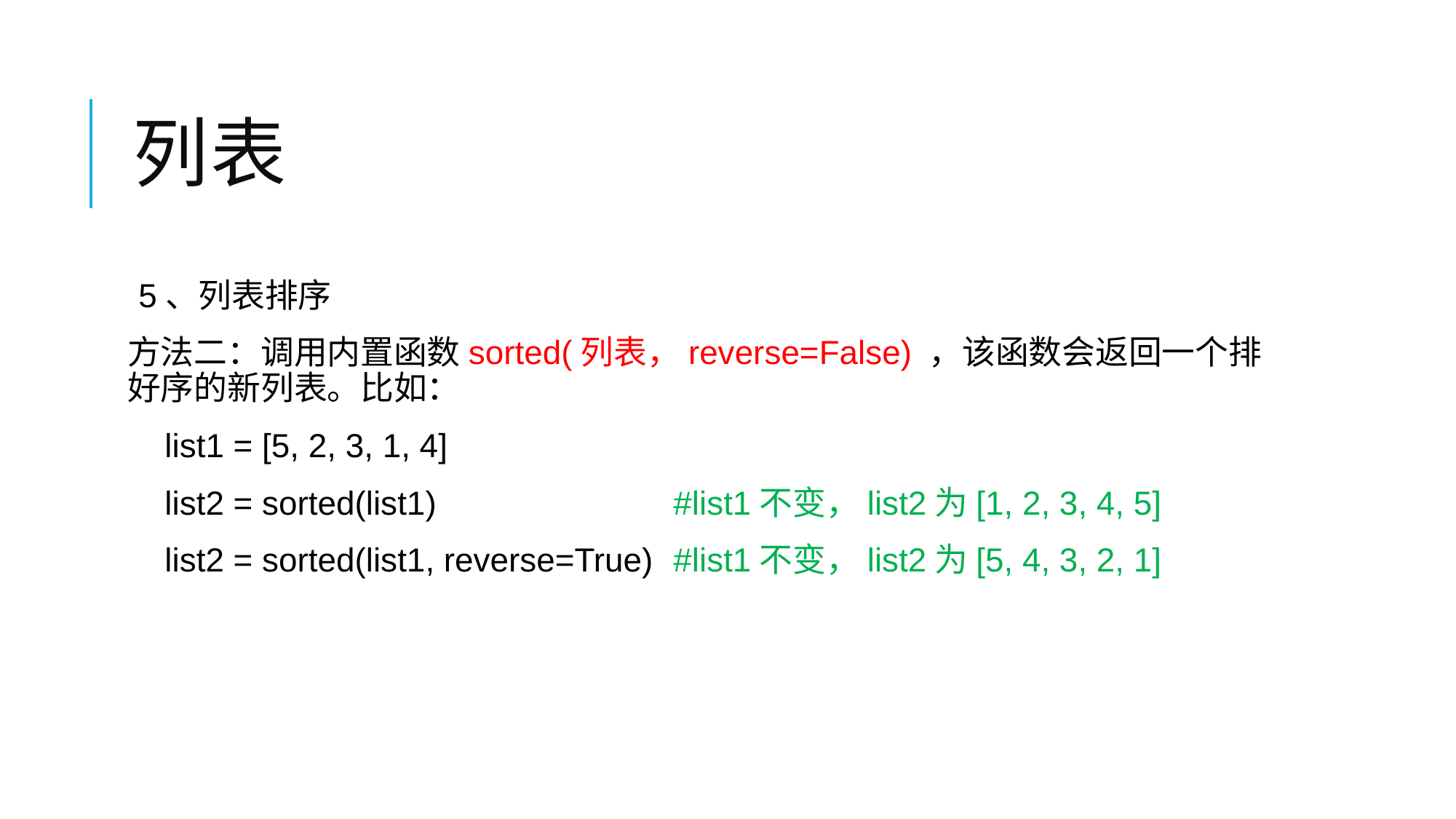

# 列表
5、列表排序
方法二：调用内置函数sorted(列表，reverse=False) ，该函数会返回一个排好序的新列表。比如：
    list1 = [5, 2, 3, 1, 4]
    list2 = sorted(list1)			#list1不变，list2为[1, 2, 3, 4, 5]
    list2 = sorted(list1, reverse=True)	#list1不变，list2为[5, 4, 3, 2, 1]